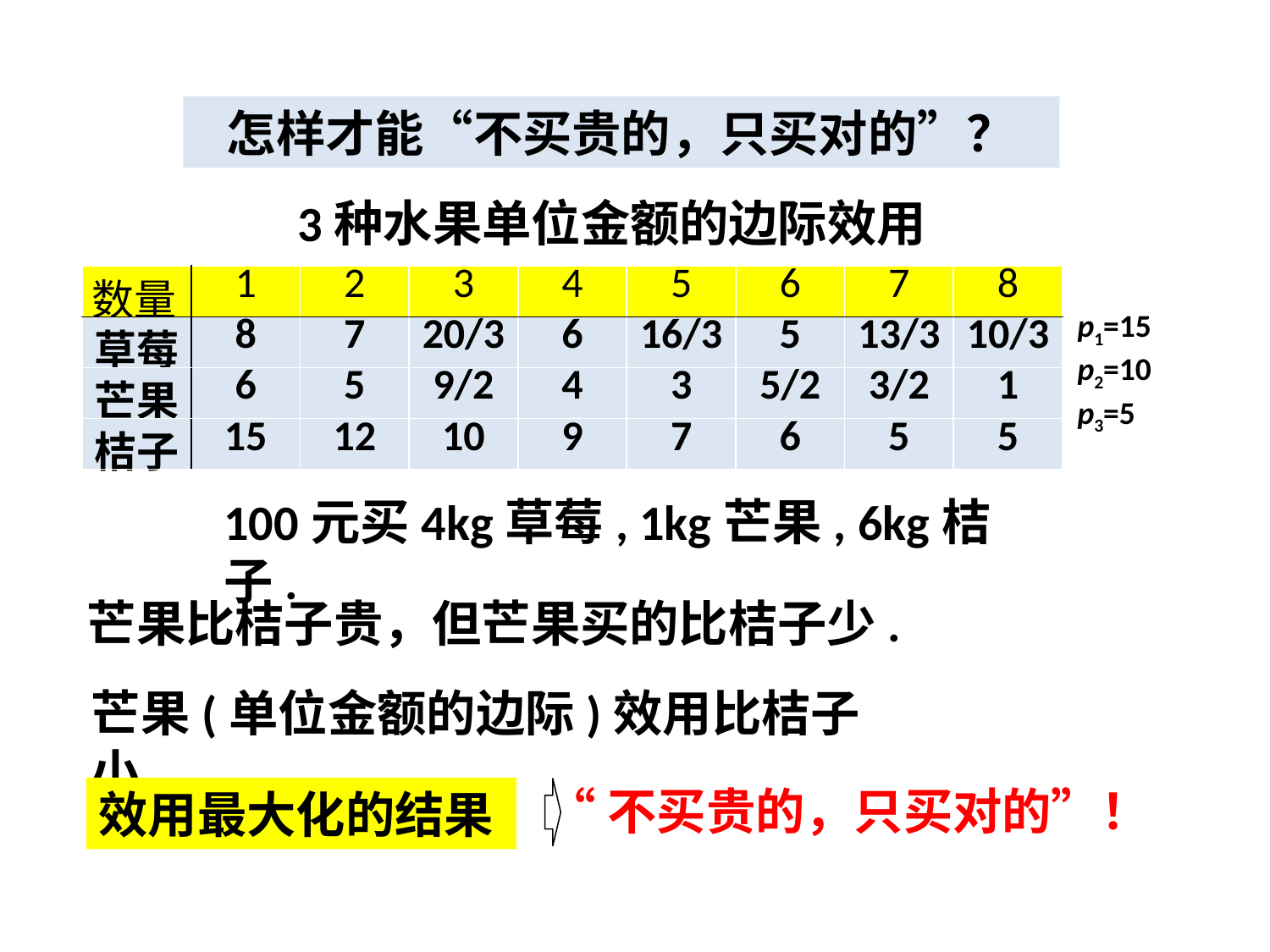

怎样才能“不买贵的，只买对的”？
3种水果单位金额的边际效用
| 数量 | 1 | 2 | 3 | 4 | 5 | 6 | 7 | 8 |
| --- | --- | --- | --- | --- | --- | --- | --- | --- |
| 草莓 | 8 | 7 | 20/3 | 6 | 16/3 | 5 | 13/3 | 10/3 |
| 芒果 | 6 | 5 | 9/2 | 4 | 3 | 5/2 | 3/2 | 1 |
| 桔子 | 15 | 12 | 10 | 9 | 7 | 6 | 5 | 5 |
p1=15 p2=10 p3=5
100元买4kg草莓, 1kg芒果, 6kg桔子.
芒果比桔子贵，但芒果买的比桔子少.
芒果(单位金额的边际)效用比桔子小.
“不买贵的，只买对的”！

效用最大化的结果